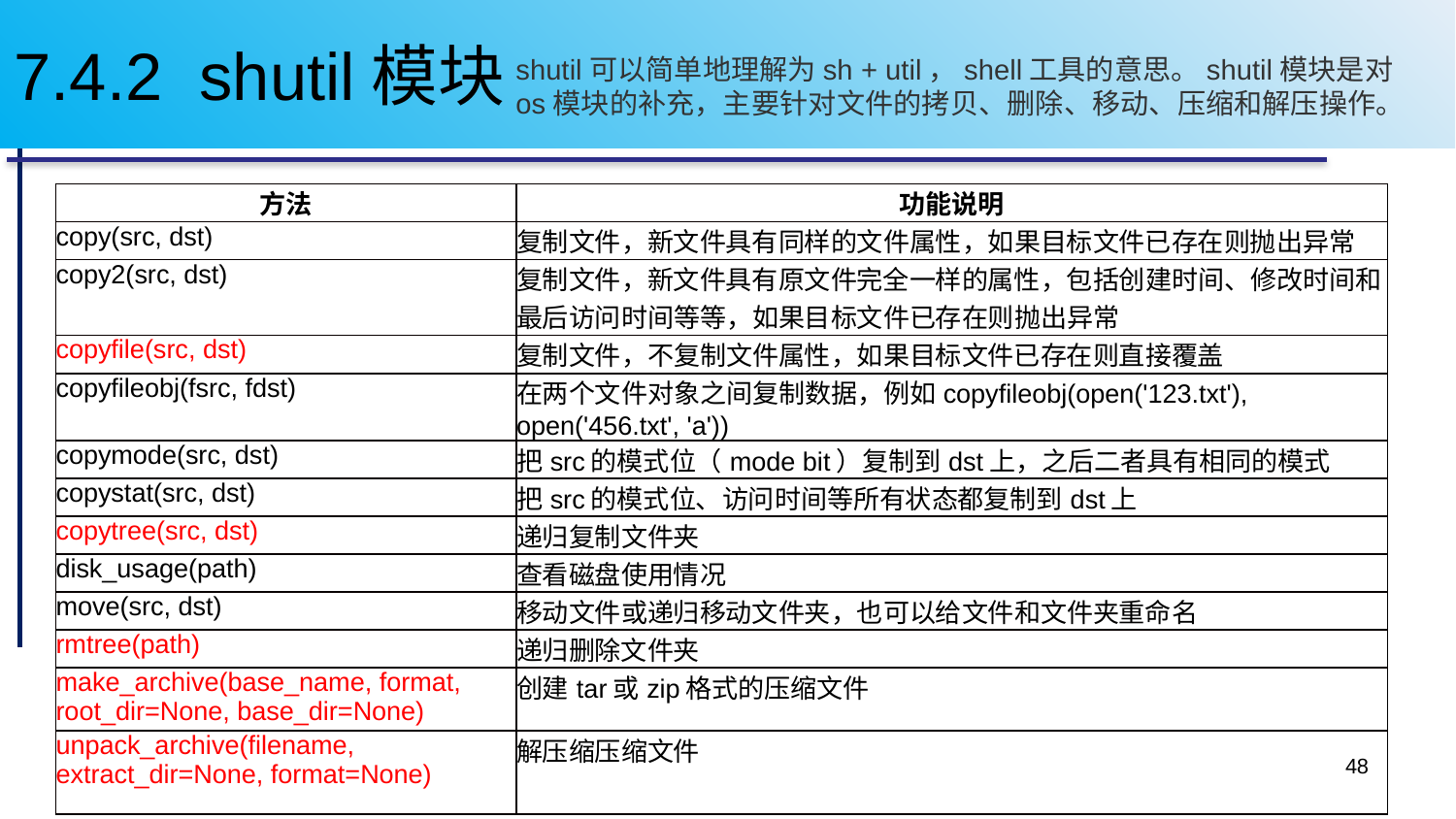

# 7.4.2  shutil模块
shutil可以简单地理解为sh + util，shell工具的意思。shutil模块是对os模块的补充，主要针对文件的拷贝、删除、移动、压缩和解压操作。
| 方法 | 功能说明 |
| --- | --- |
| copy(src, dst) | 复制文件，新文件具有同样的文件属性，如果目标文件已存在则抛出异常 |
| copy2(src, dst) | 复制文件，新文件具有原文件完全一样的属性，包括创建时间、修改时间和最后访问时间等等，如果目标文件已存在则抛出异常 |
| copyfile(src, dst) | 复制文件，不复制文件属性，如果目标文件已存在则直接覆盖 |
| copyfileobj(fsrc, fdst) | 在两个文件对象之间复制数据，例如copyfileobj(open('123.txt'), open('456.txt', 'a')) |
| copymode(src, dst) | 把src的模式位（mode bit）复制到dst上，之后二者具有相同的模式 |
| copystat(src, dst) | 把src的模式位、访问时间等所有状态都复制到dst上 |
| copytree(src, dst) | 递归复制文件夹 |
| disk\_usage(path) | 查看磁盘使用情况 |
| move(src, dst) | 移动文件或递归移动文件夹，也可以给文件和文件夹重命名 |
| rmtree(path) | 递归删除文件夹 |
| make\_archive(base\_name, format, root\_dir=None, base\_dir=None) | 创建tar或zip格式的压缩文件 |
| unpack\_archive(filename, extract\_dir=None, format=None) | 解压缩压缩文件 |
48